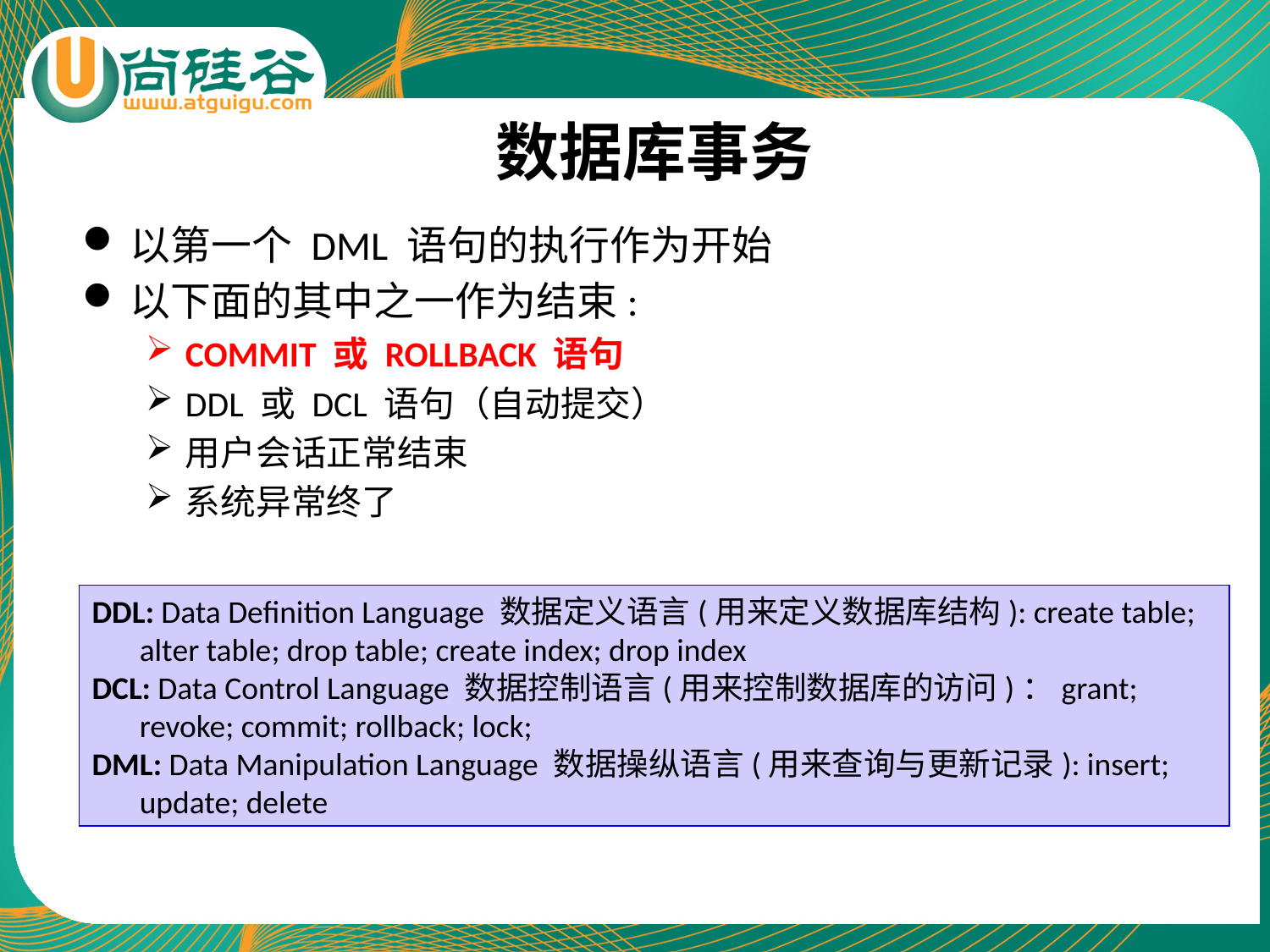

# 数据库事务
以第一个 DML 语句的执行作为开始
以下面的其中之一作为结束:
COMMIT 或 ROLLBACK 语句
DDL 或 DCL 语句（自动提交）
用户会话正常结束
系统异常终了
DDL: Data Definition Language 数据定义语言(用来定义数据库结构): create table; alter table; drop table; create index; drop index
DCL: Data Control Language 数据控制语言(用来控制数据库的访问)：grant; revoke; commit; rollback; lock;
DML: Data Manipulation Language 数据操纵语言(用来查询与更新记录): insert; update; delete